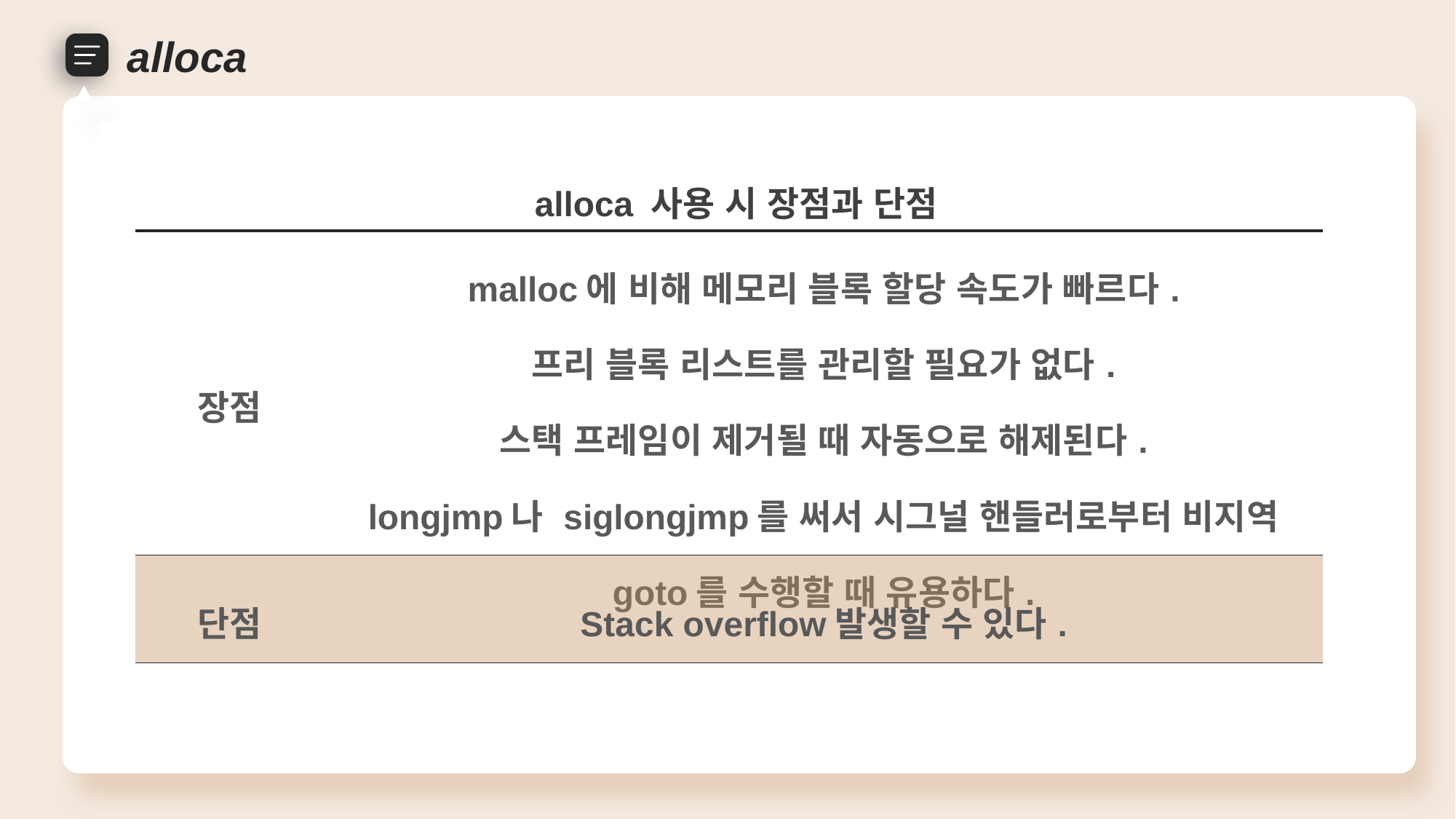

alloca

#include <stdlib.h>

void *alloca(size_t size);
→ 할당된 메모리 블록을 가리키는 포인터 리턴

| alloca 사용 시 장점과 단점 |  |
| --- | --- |
| 장점 | malloc에 비해 메모리 블록 할당 속도가 빠르다. 프리 블록 리스트를 관리할 필요가 없다. 스택 프레임이 제거될 때 자동으로 해제된다. longjmp나 siglongjmp를 써서 시그널 핸들러로부터 비지역 goto를 수행할 때 유용하다. |
| 단점 | Stack overflow발생할 수 있다. |